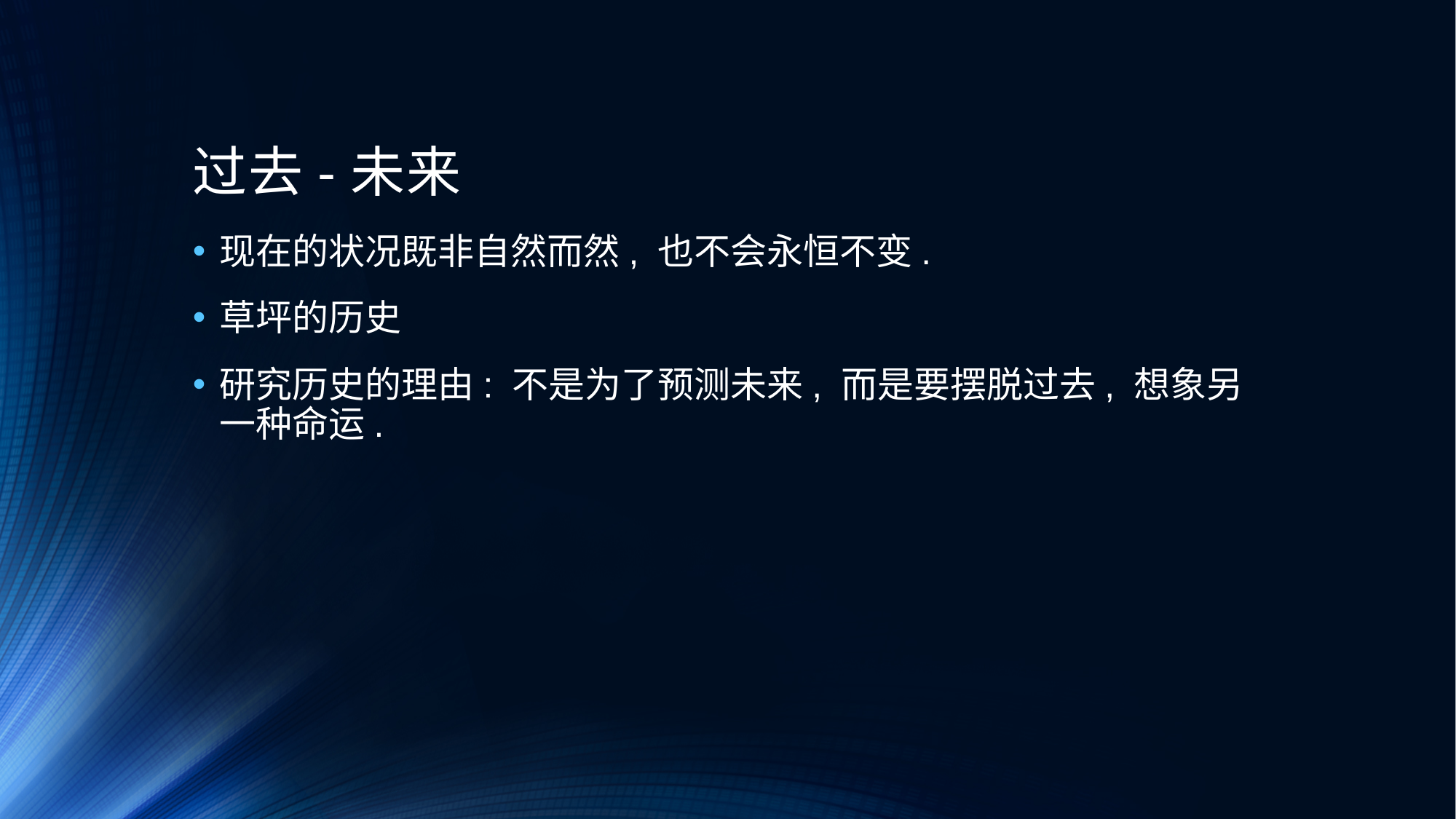

# 过去-未来
现在的状况既非自然而然, 也不会永恒不变.
草坪的历史
研究历史的理由: 不是为了预测未来, 而是要摆脱过去, 想象另一种命运.